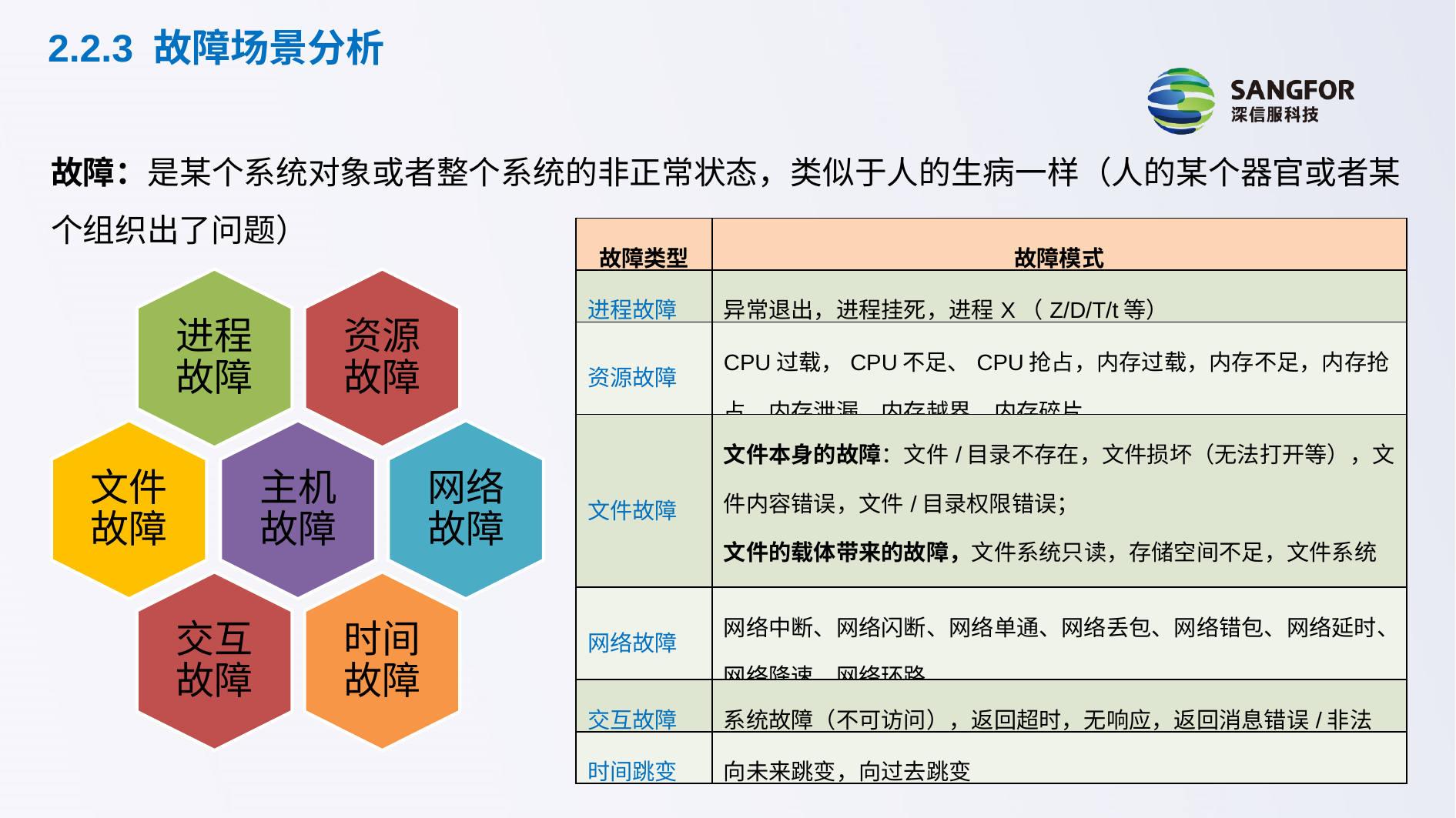

2.2.3 故障场景分析
故障：是某个系统对象或者整个系统的非正常状态，类似于人的生病一样（人的某个器官或者某个组织出了问题）
| 故障类型 | 故障模式 |
| --- | --- |
| 进程故障 | 异常退出，进程挂死，进程X（Z/D/T/t等） |
| 资源故障 | CPU过载，CPU不足、CPU抢占，内存过载，内存不足，内存抢占，内存泄漏，内存越界，内存碎片 |
| 文件故障 | 文件本身的故障：文件/目录不存在，文件损坏（无法打开等），文件内容错误，文件/目录权限错误； 文件的载体带来的故障，文件系统只读，存储空间不足，文件系统损坏、存储介质故障 |
| 网络故障 | 网络中断、网络闪断、网络单通、网络丢包、网络错包、网络延时、网络降速、网络环路 |
| 交互故障 | 系统故障（不可访问），返回超时，无响应，返回消息错误/非法 |
| 时间跳变 | 向未来跳变，向过去跳变 |
进程故障
资源故障

主机故障
网络故障

交互故障
时间故障

文件故障